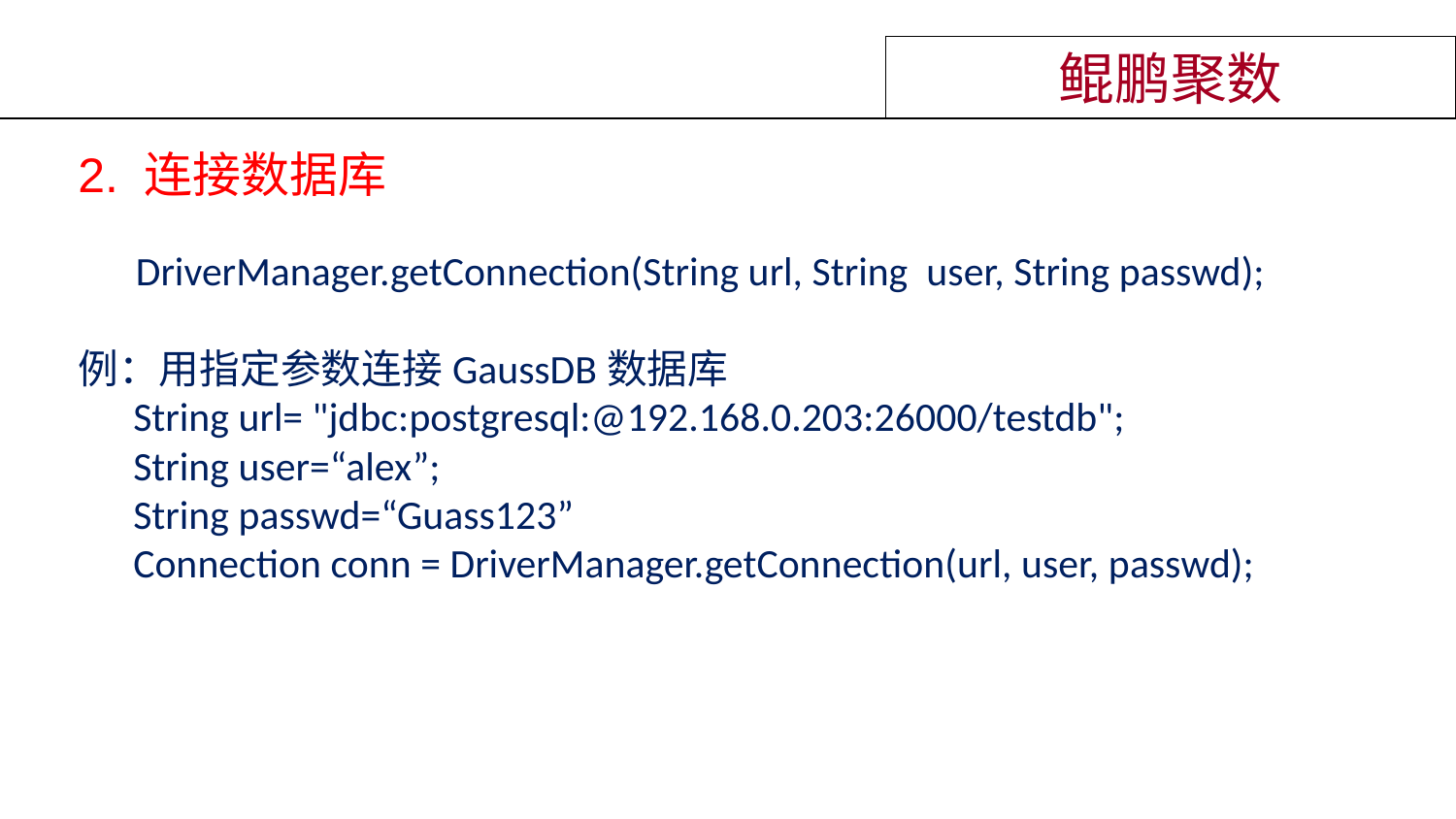

鲲鹏聚数

2. 连接数据库

       DriverManager.getConnection(String url, String  user, String passwd);

例：用指定参数连接GaussDB数据库
      String url= "jdbc:postgresql:@192.168.0.203:26000/testdb";
      String user=“alex”;
      String passwd=“Guass123”
      Connection conn = DriverManager.getConnection(url, user, passwd);